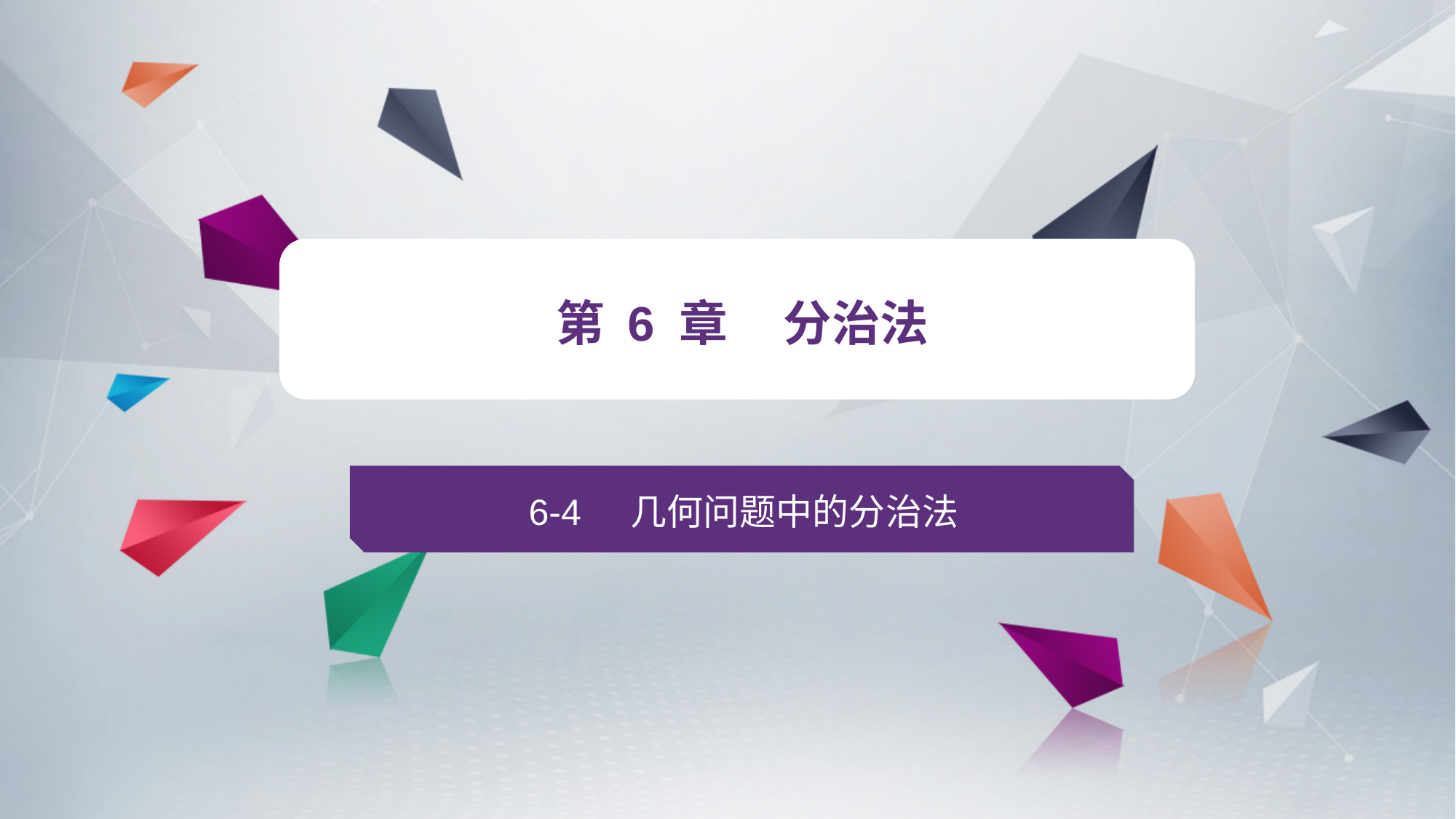

v
第 6 章     分治法

6-4    几何问题中的分治法